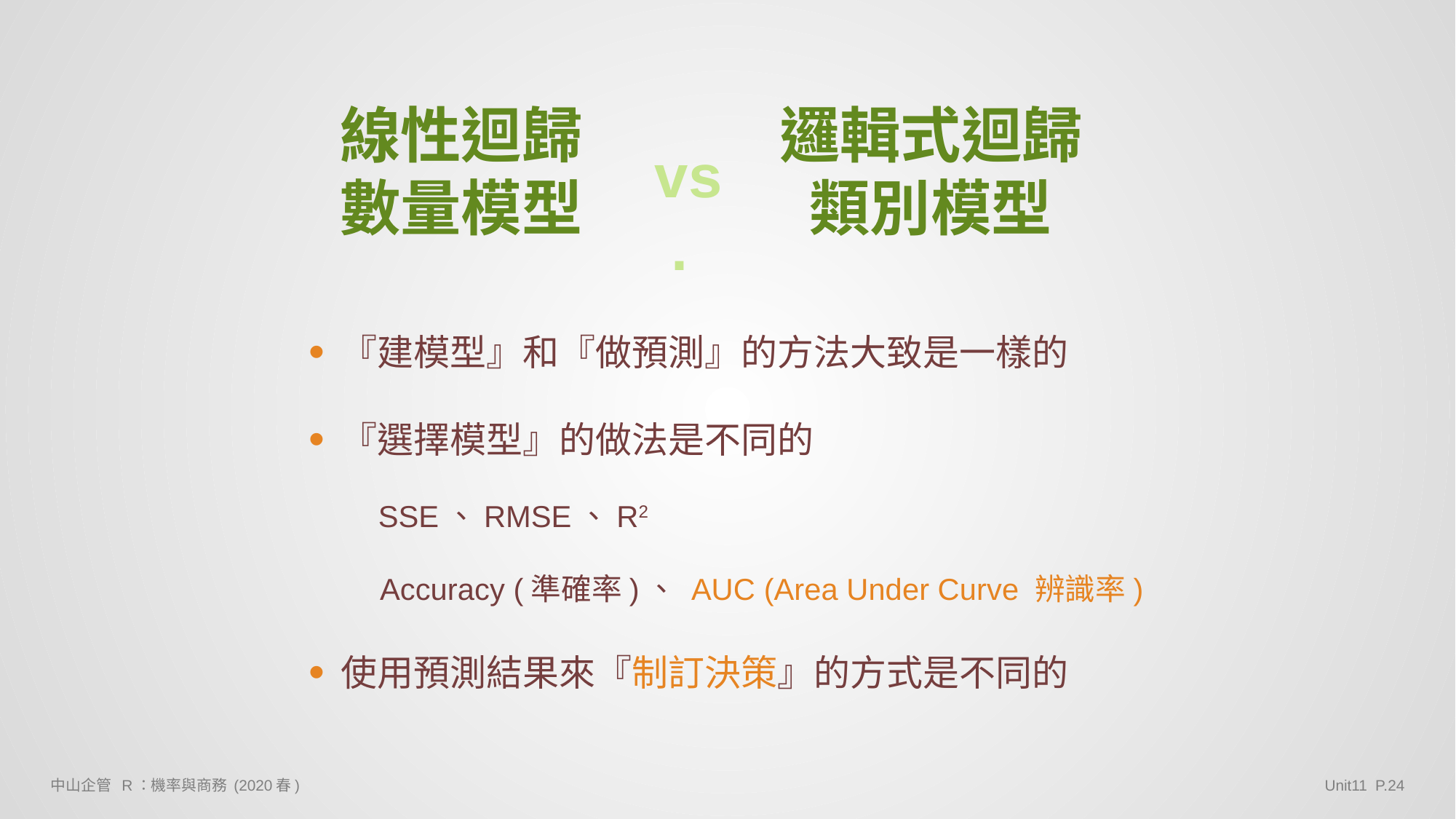

線性迴歸
數量模型
邏輯式迴歸
類別模型
vs.
『建模型』和『做預測』的方法大致是一樣的
『選擇模型』的做法是不同的
  SSE、RMSE、R2
  Accuracy (準確率)、 AUC (Area Under Curve 辨識率)
使用預測結果來『制訂決策』的方式是不同的